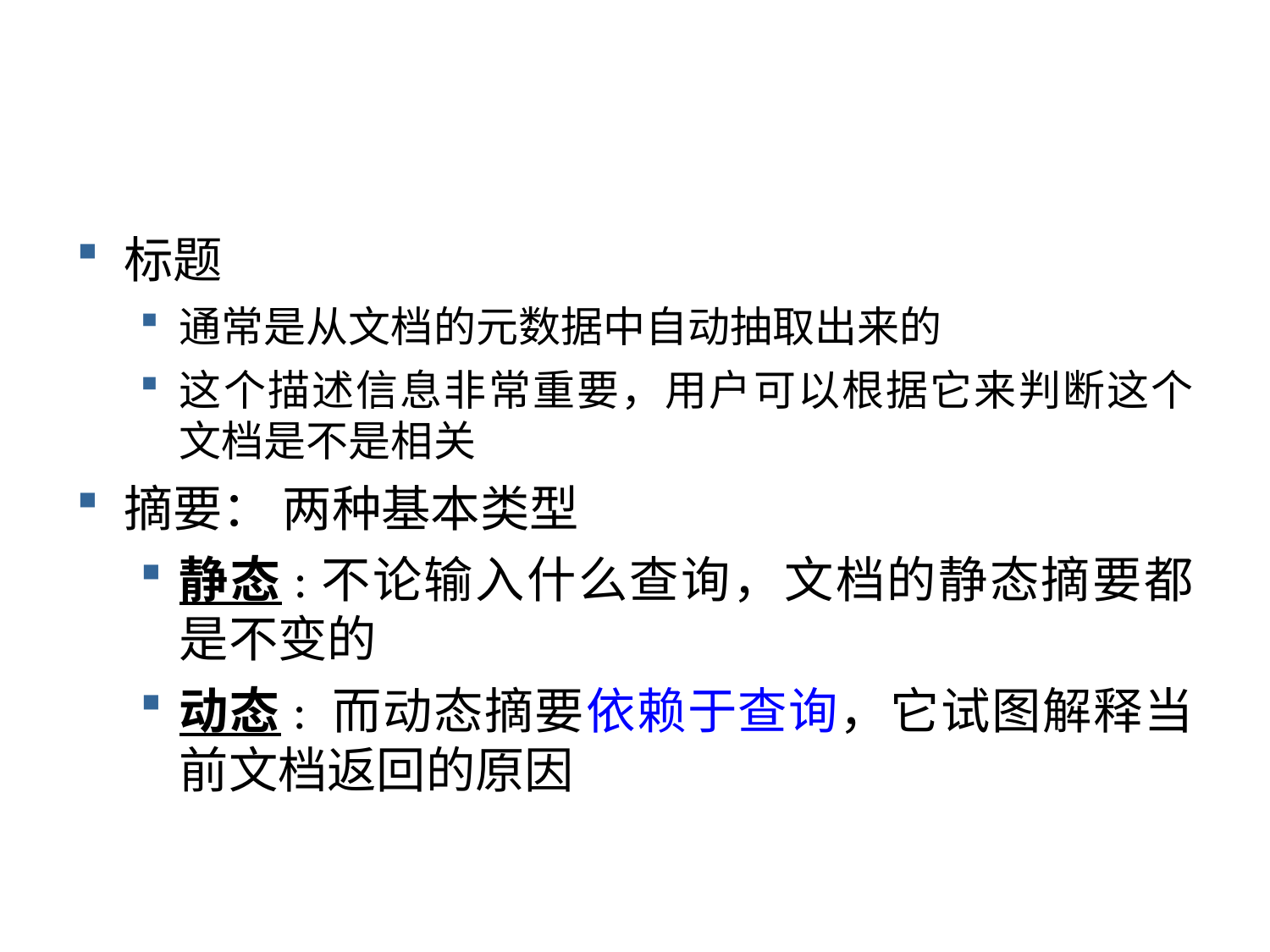

#
标题
通常是从文档的元数据中自动抽取出来的
这个描述信息非常重要，用户可以根据它来判断这个文档是不是相关
摘要： 两种基本类型
静态:不论输入什么查询，文档的静态摘要都是不变的
动态: 而动态摘要依赖于查询，它试图解释当前文档返回的原因